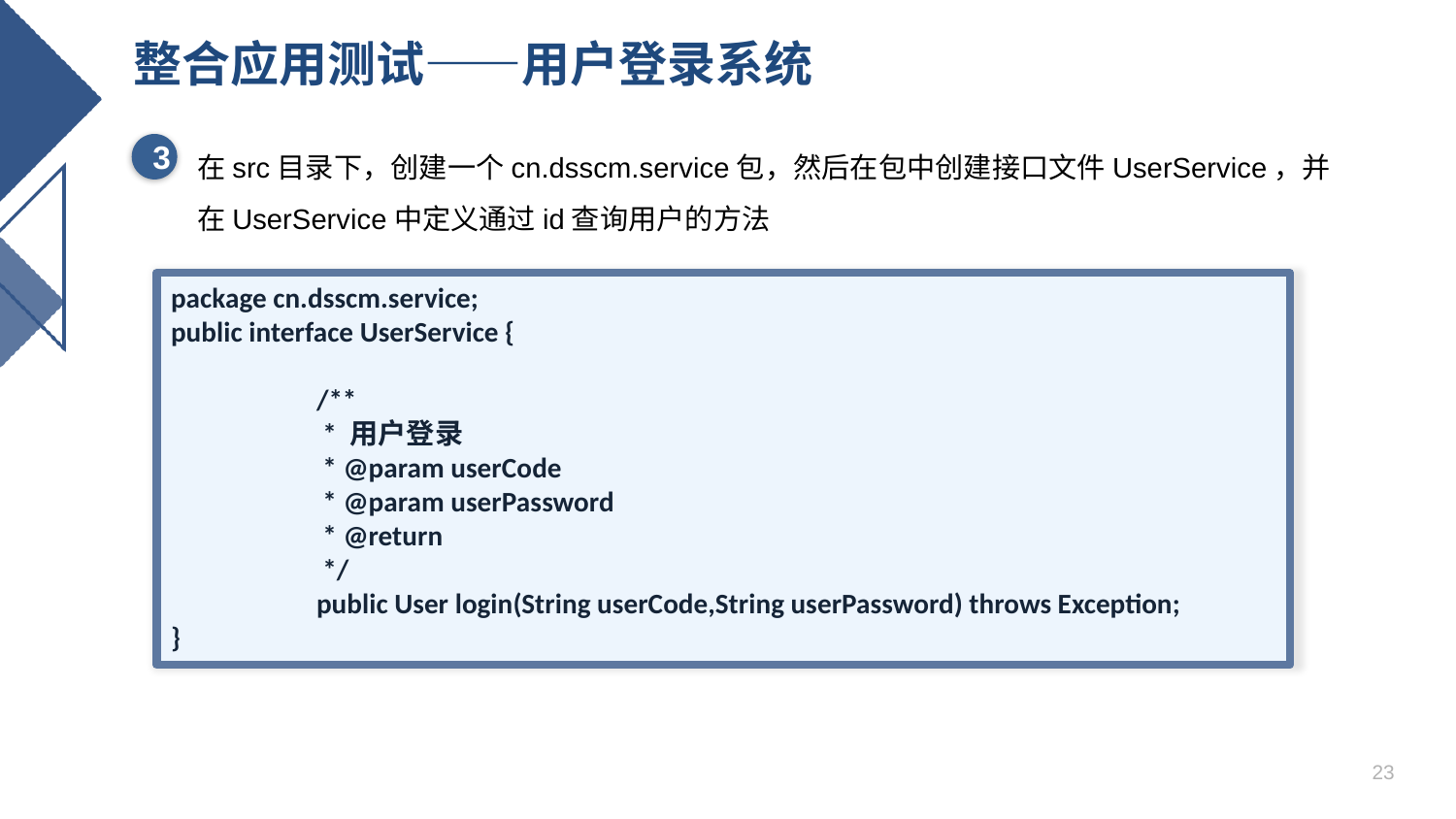

# 整合应用测试——用户登录系统
在src目录下，创建一个cn.dsscm.service包，然后在包中创建接口文件UserService，并在UserService中定义通过id查询用户的方法
3
package cn.dsscm.service;
public interface UserService {

	/**
	 * 用户登录
	 * @param userCode
	 * @param userPassword
	 * @return
	 */
	public User login(String userCode,String userPassword) throws Exception;
}
23